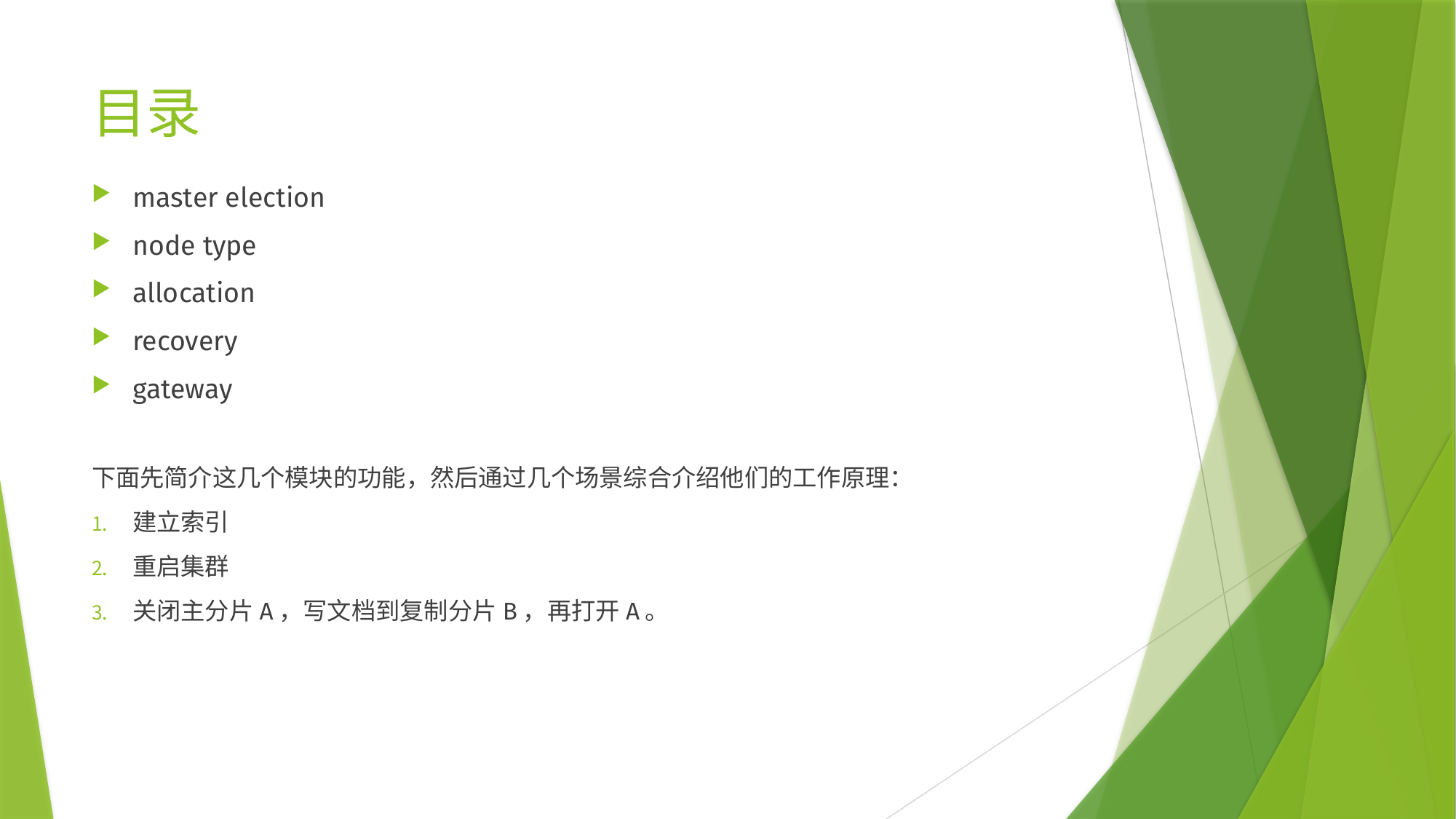

# 目录
master election
node type
allocation
recovery
gateway

下面先简介这几个模块的功能，然后通过几个场景综合介绍他们的工作原理：
建立索引
重启集群
关闭主分片A，写文档到复制分片B，再打开A。